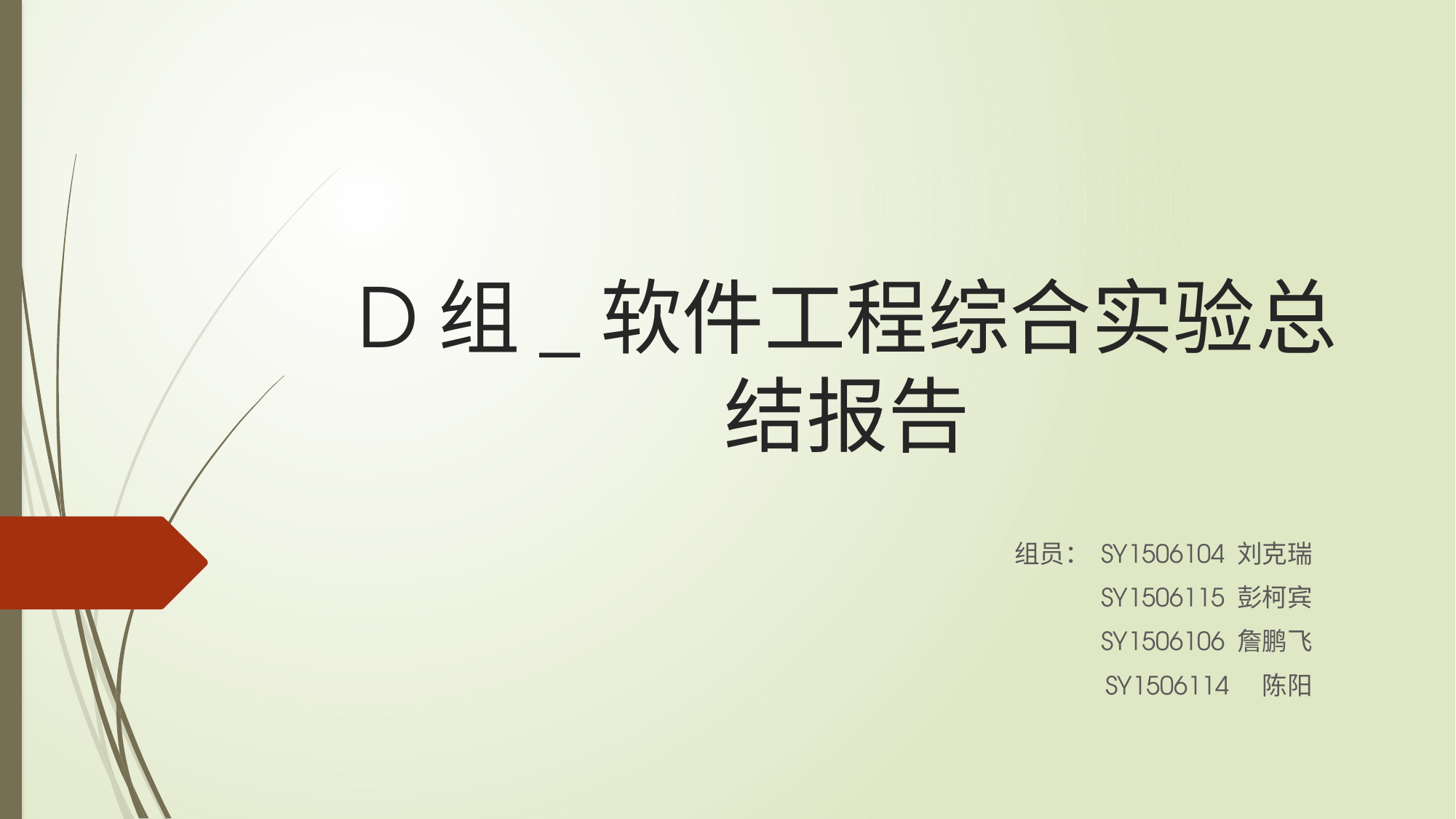

# D组_软件工程综合实验总结报告
组员： SY1506104 刘克瑞
SY1506115 彭柯宾
SY1506106 詹鹏飞
SY1506114    陈阳